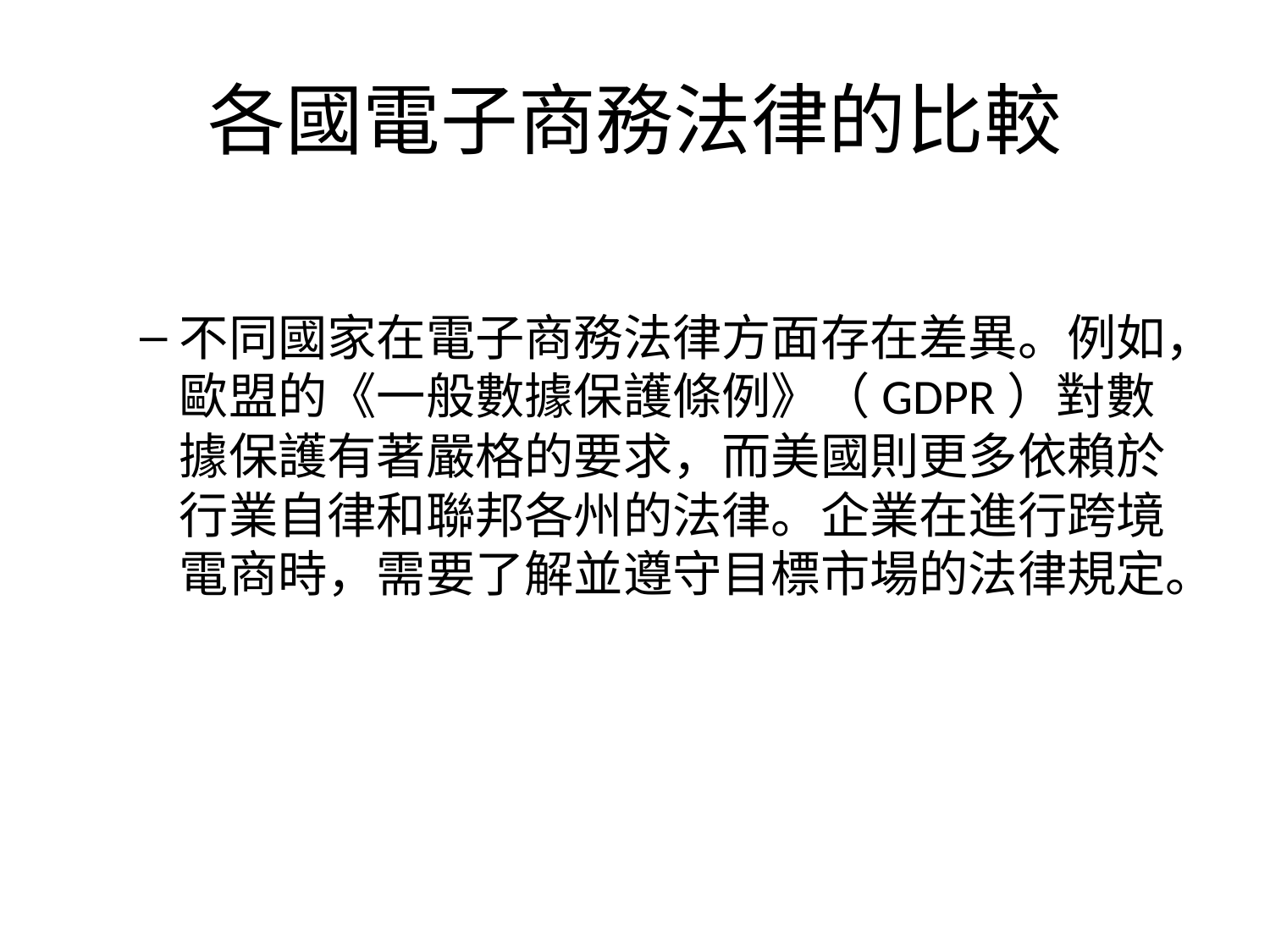

# 各國電子商務法律的比較

不同國家在電子商務法律方面存在差異。例如，歐盟的《一般數據保護條例》（GDPR）對數據保護有著嚴格的要求，而美國則更多依賴於行業自律和聯邦各州的法律。企業在進行跨境電商時，需要了解並遵守目標市場的法律規定。